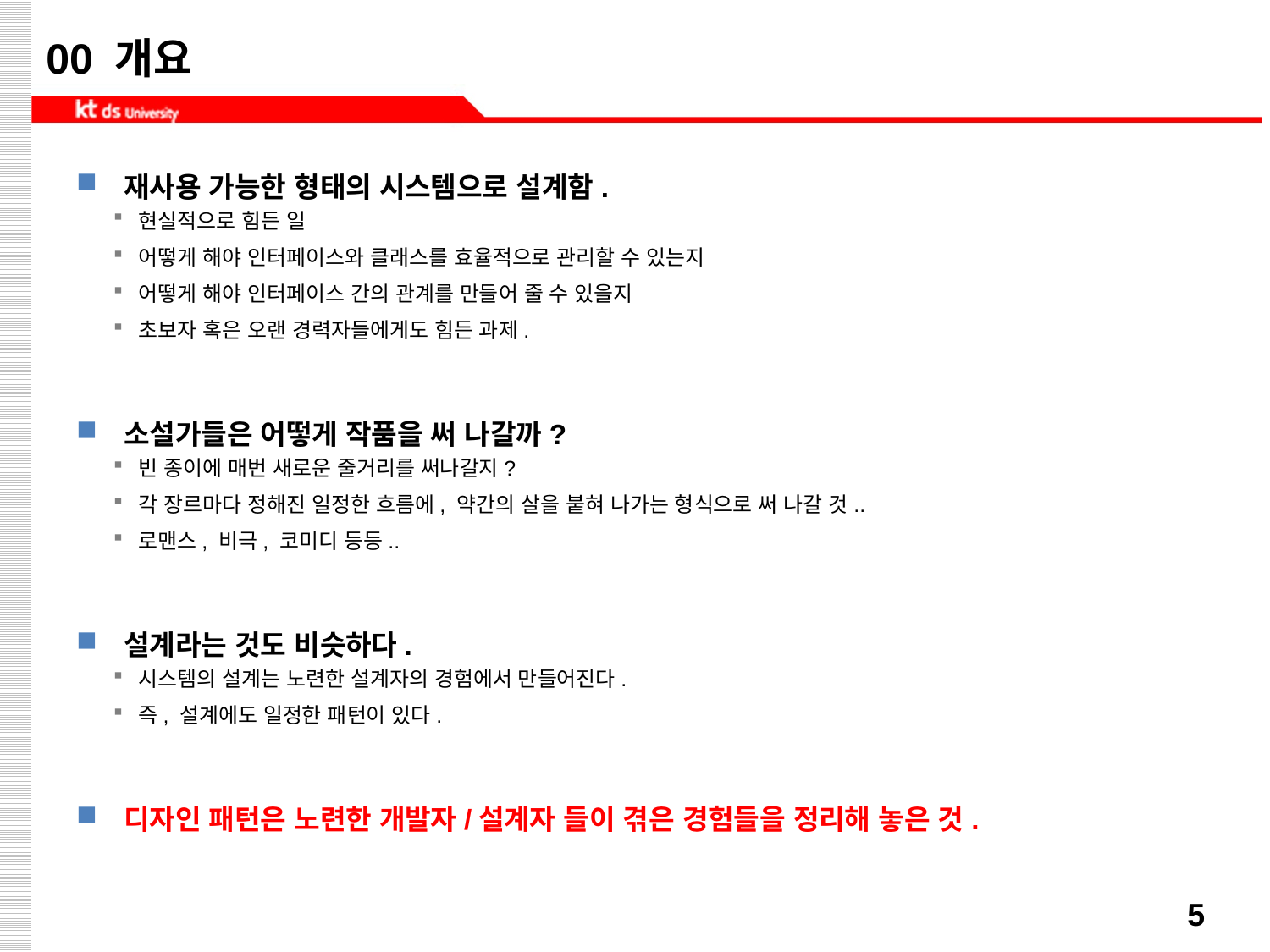

# 00 개요
재사용 가능한 형태의 시스템으로 설계함.
현실적으로 힘든 일
어떻게 해야 인터페이스와 클래스를 효율적으로 관리할 수 있는지
어떻게 해야 인터페이스 간의 관계를 만들어 줄 수 있을지
초보자 혹은 오랜 경력자들에게도 힘든 과제.

소설가들은 어떻게 작품을 써 나갈까?
빈 종이에 매번 새로운 줄거리를 써나갈지?
각 장르마다 정해진 일정한 흐름에, 약간의 살을 붙혀 나가는 형식으로 써 나갈 것..
로맨스, 비극, 코미디 등등..

설계라는 것도 비슷하다.
시스템의 설계는 노련한 설계자의 경험에서 만들어진다.
즉, 설계에도 일정한 패턴이 있다.

디자인 패턴은 노련한 개발자/설계자 들이 겪은 경험들을 정리해 놓은 것.